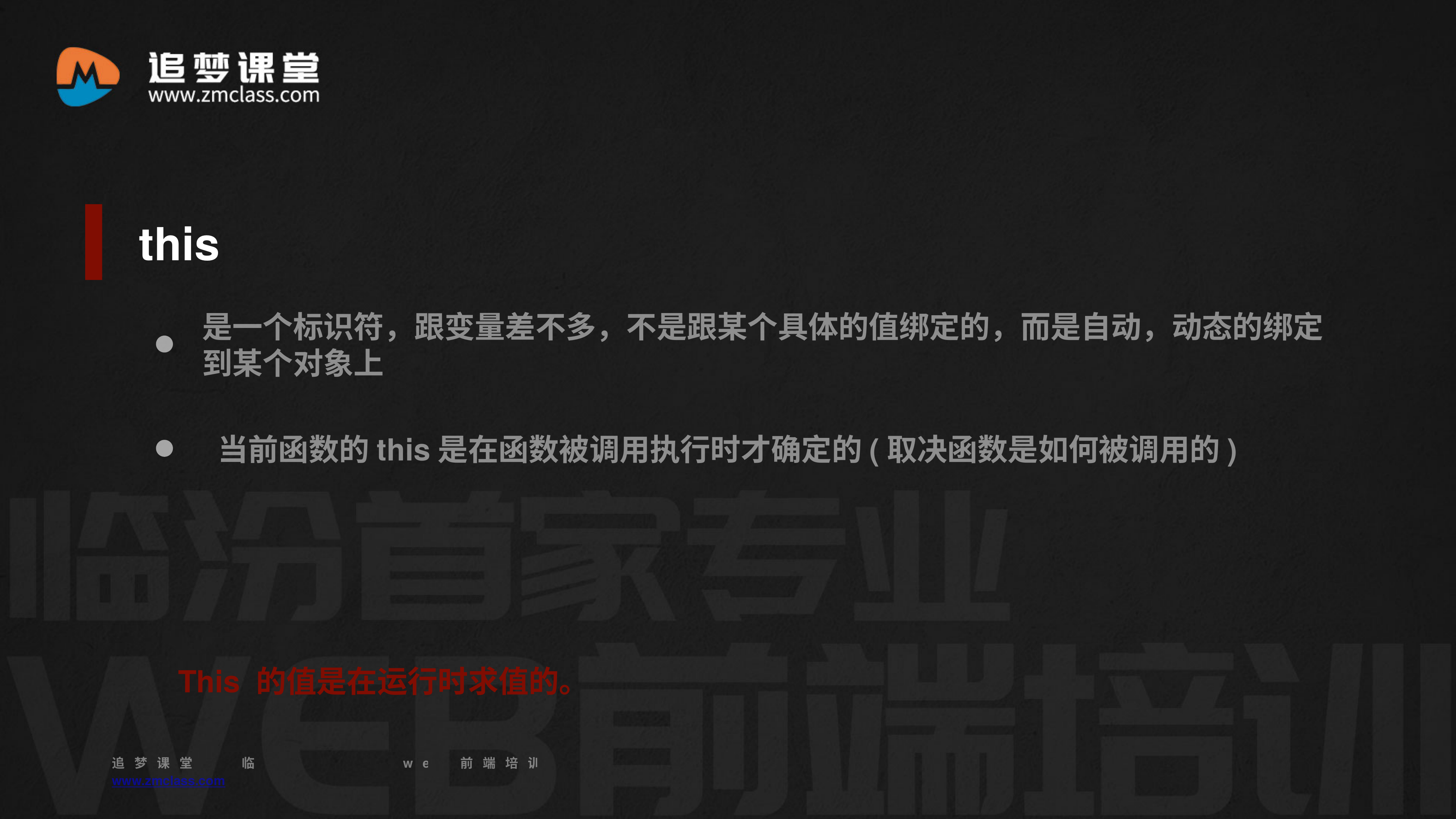

this
是一个标识符，跟变量差不多，不是跟某个具体的值绑定的，而是自动，动态的绑定到某个对象上

 当前函数的this是在函数被调用执行时才确定的(取决函数是如何被调用的)

 This 的值是在运行时求值的。
追梦课堂   临汾首家专业的web前端培训机构                                                          www.zmclass.com
33